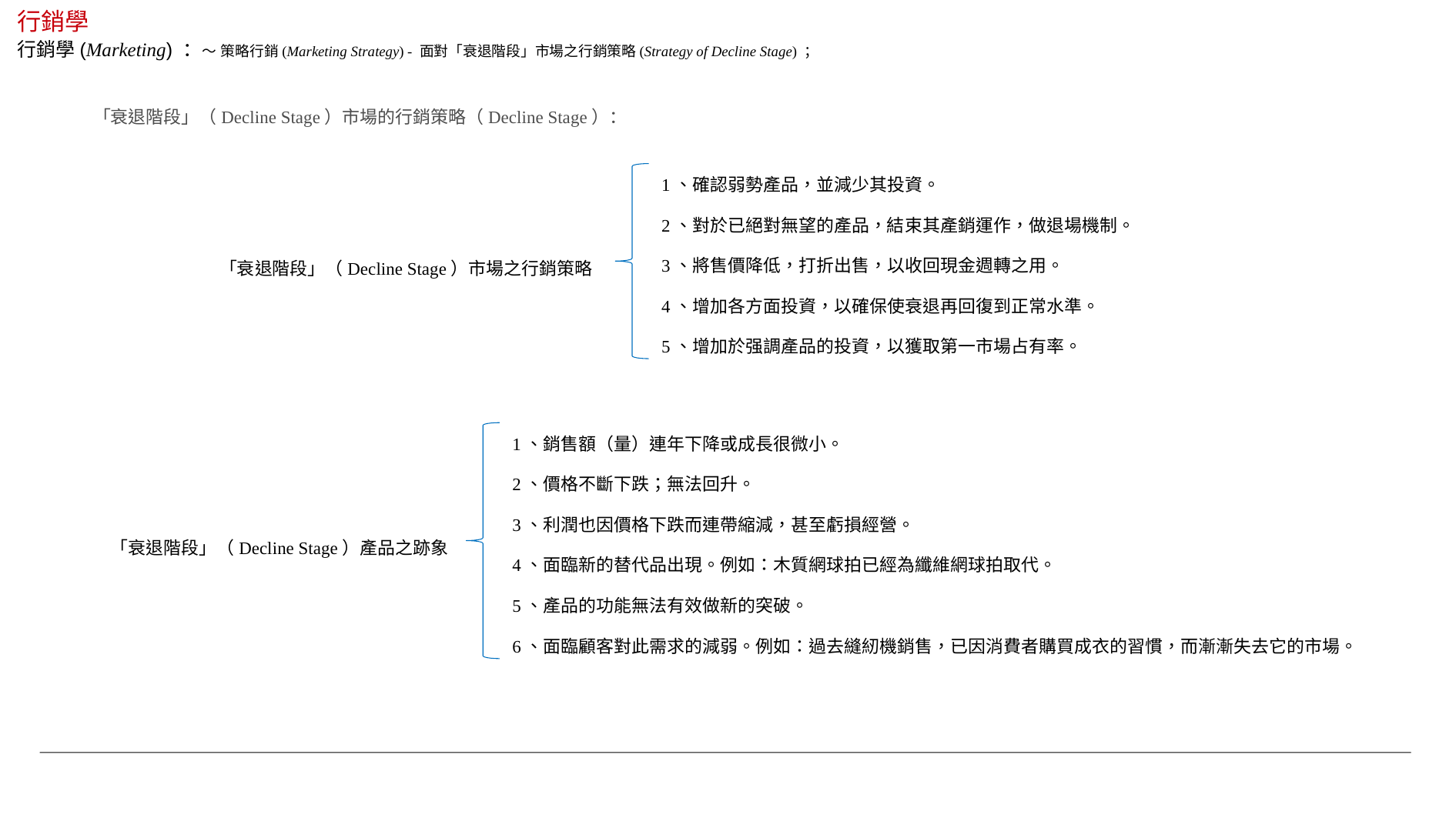

行銷學
行銷學(Marketing) ：～ 策略行銷(Marketing Strategy) - 面對「衰退階段」市場之行銷策略(Strategy of Decline Stage) ；
「衰退階段」（Decline Stage）市場的行銷策略（Decline Stage）：
1、確認弱勢產品，並減少其投資。

2、對於已絕對無望的產品，結束其產銷運作，做退場機制。
3、將售價降低，打折出售，以收回現金週轉之用。
「衰退階段」（Decline Stage）市場之行銷策略
4、增加各方面投資，以確保使衰退再回復到正常水準。
5、增加於强調產品的投資，以獲取第一市場占有率。
1、銷售額（量）連年下降或成長很微小。

2、價格不斷下跌；無法回升。
3、利潤也因價格下跌而連帶縮減，甚至虧損經營。
「衰退階段」（Decline Stage）產品之跡象
4、面臨新的替代品出現。例如：木質網球拍已經為纖維網球拍取代。
5、產品的功能無法有效做新的突破。
6、面臨顧客對此需求的減弱。例如：過去縫紉機銷售，已因消費者購買成衣的習慣，而漸漸失去它的市場。